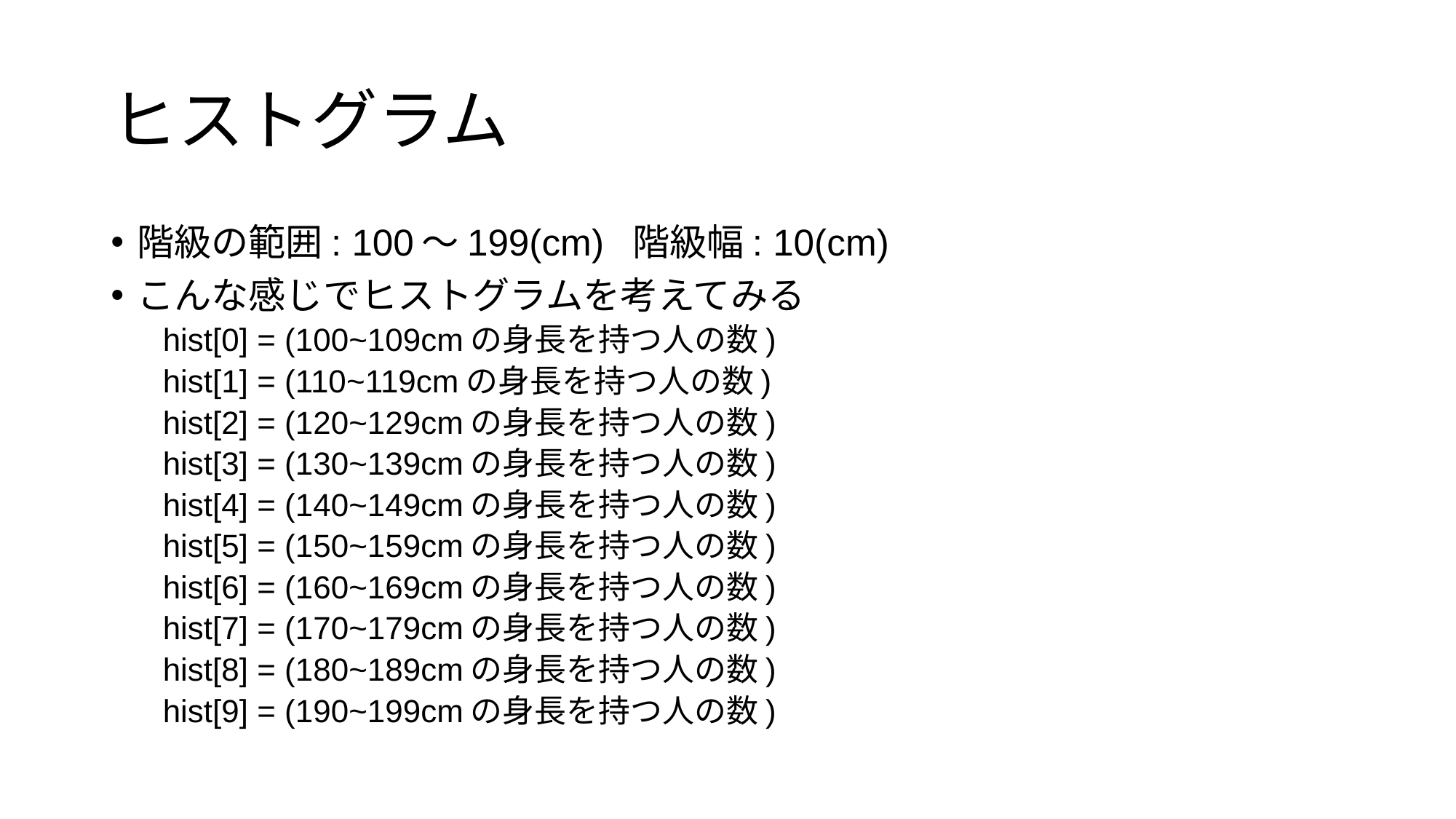

# ヒストグラム
階級の範囲: 100～199(cm)  階級幅: 10(cm)
こんな感じでヒストグラムを考えてみる
hist[0] = (100~109cmの身長を持つ人の数)
hist[1] = (110~119cmの身長を持つ人の数)
hist[2] = (120~129cmの身長を持つ人の数)
hist[3] = (130~139cmの身長を持つ人の数)
hist[4] = (140~149cmの身長を持つ人の数)
hist[5] = (150~159cmの身長を持つ人の数)
hist[6] = (160~169cmの身長を持つ人の数)
hist[7] = (170~179cmの身長を持つ人の数)
hist[8] = (180~189cmの身長を持つ人の数)
hist[9] = (190~199cmの身長を持つ人の数)